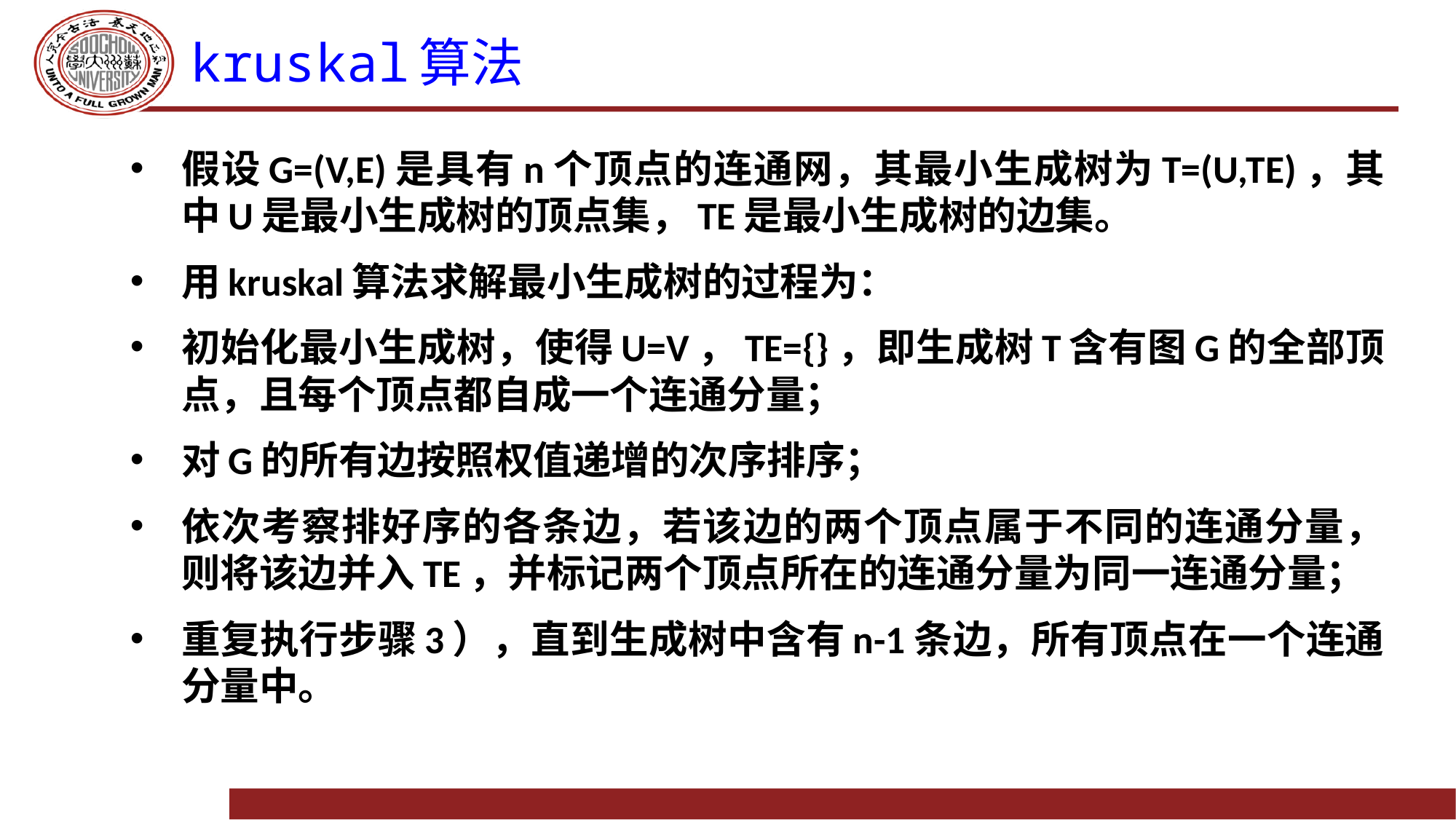

# kruskal算法
假设G=(V,E)是具有n个顶点的连通网，其最小生成树为T=(U,TE)，其中U是最小生成树的顶点集，TE是最小生成树的边集。
用kruskal算法求解最小生成树的过程为：
初始化最小生成树，使得U=V，TE={}，即生成树T含有图G的全部顶点，且每个顶点都自成一个连通分量；
对G的所有边按照权值递增的次序排序；
依次考察排好序的各条边，若该边的两个顶点属于不同的连通分量，则将该边并入TE，并标记两个顶点所在的连通分量为同一连通分量；
重复执行步骤3），直到生成树中含有n-1条边，所有顶点在一个连通分量中。